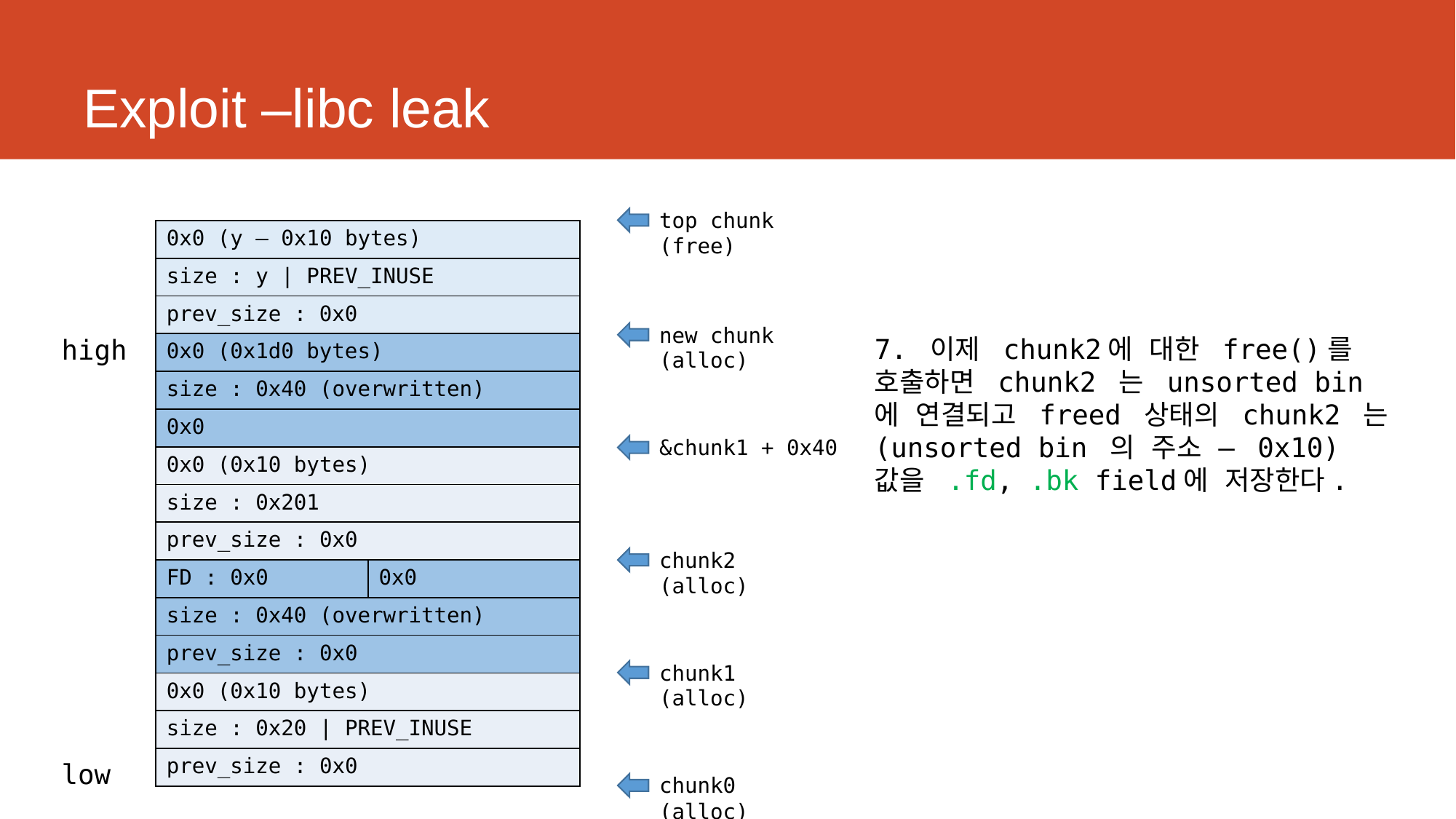

# Exploit –libc leak
top chunk
(free)

| 0x0 (y – 0x10 bytes) |  |
| --- | --- |
| size : y | PREV\_INUSE |  |
| prev\_size : 0x0 |  |
| 0x0 (0x1d0 bytes) |  |
| size : 0x40 (overwritten) |  |
| 0x0 |  |
| 0x0 (0x10 bytes) |  |
| size : 0x201 |  |
| prev\_size : 0x0 |  |
| FD : 0x0 | 0x0 |
| size : 0x40 (overwritten) |  |
| prev\_size : 0x0 |  |
| 0x0 (0x10 bytes) |  |
| size : 0x20 | PREV\_INUSE |  |
| prev\_size : 0x0 |  |
new chunk
(alloc)

7. 이제 chunk2에 대한 free()를 호출하면 chunk2 는 unsorted bin 에 연결되고 freed 상태의 chunk2 는 (unsorted bin 의 주소 – 0x10) 값을 .fd, .bk field에 저장한다.
high
&chunk1 + 0x40

chunk2
(alloc)

chunk1
(alloc)

low
chunk0 (alloc)